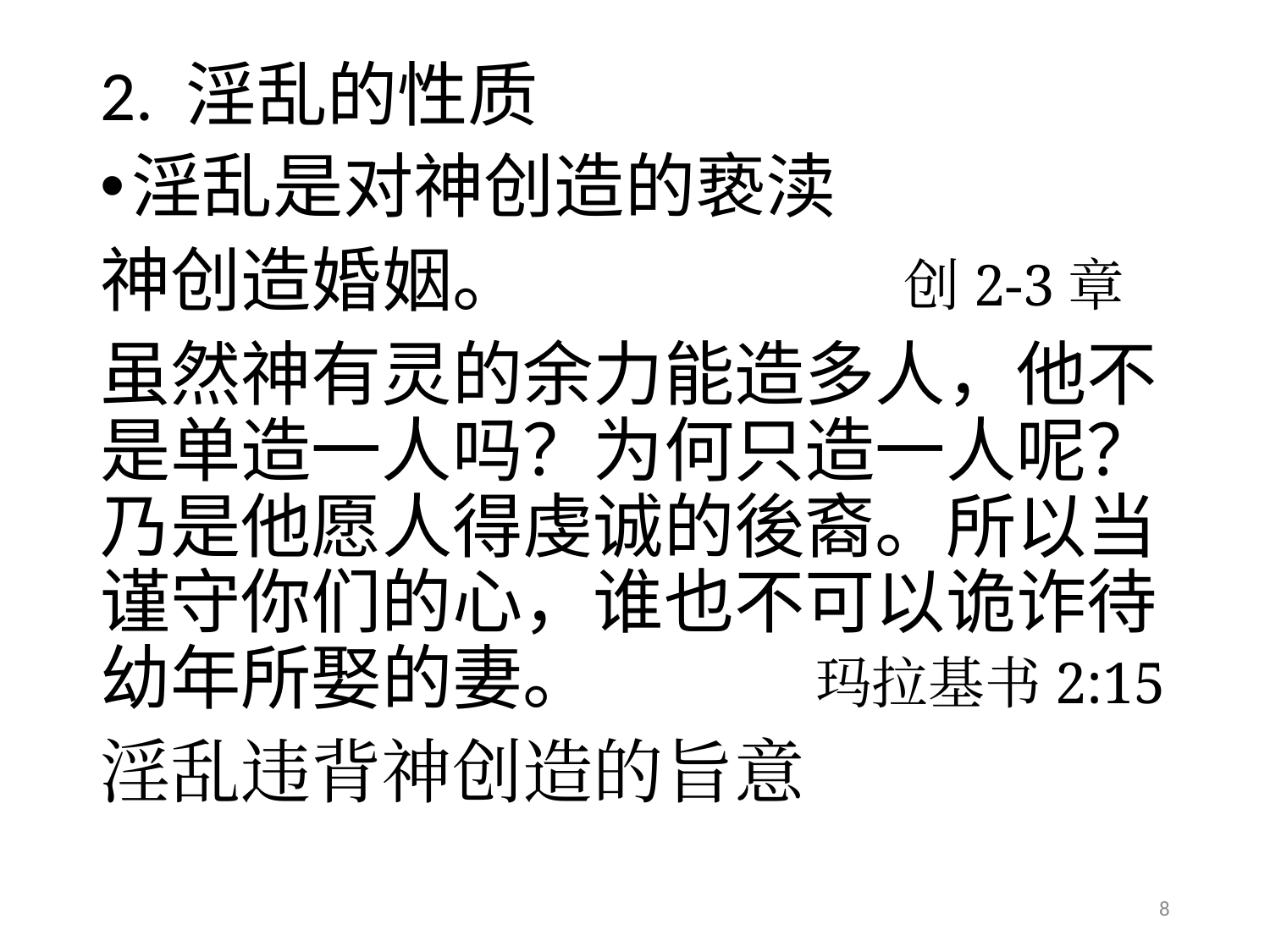

# 2. 淫乱的性质
淫乱是对神创造的亵渎
神创造婚姻。                        创2-3章
虽然神有灵的余力能造多人，他不是单造一人吗？为何只造一人呢？乃是他愿人得虔诚的後裔。所以当谨守你们的心，谁也不可以诡诈待幼年所娶的妻。              玛拉基书2:15
淫乱违背神创造的旨意
8